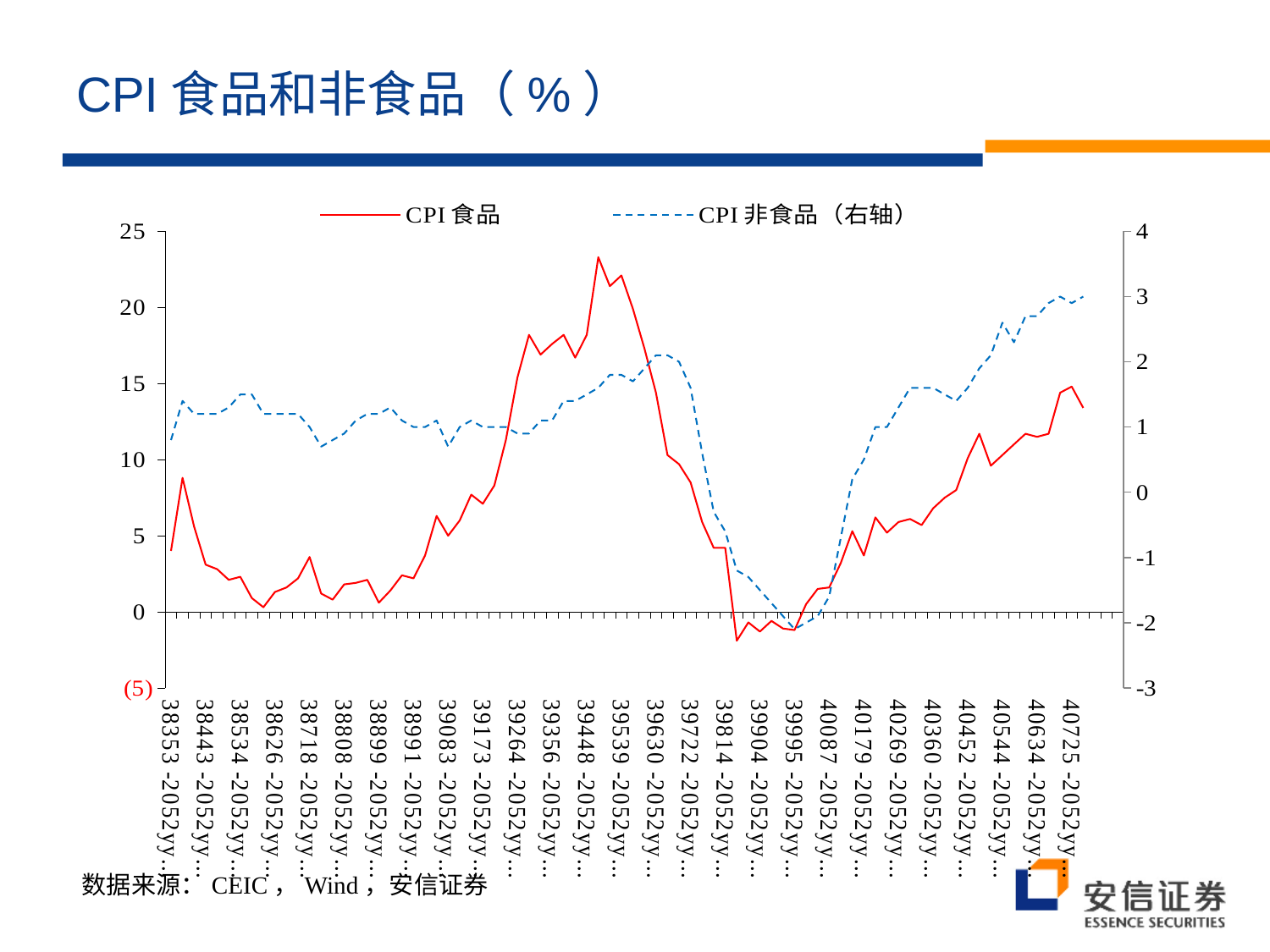

# CPI食品和非食品（%）

### Chart

| Category | CPI食品 |  |
|---|---|---|
| 38353 | 4.0 | 0.7999999999999972 |
| 38384 | 8.799999999999997 | 1.4000000000000057 |
| 38412 | 5.599999999999994 | 1.2000000000000028 |
| 38443 | 3.0999999999999943 | 1.2000000000000028 |
| 38473 | 2.799999999999997 | 1.2000000000000028 |
| 38504 | 2.0999999999999943 | 1.2999999999999972 |
| 38534 | 2.299999999999997 | 1.5 |
| 38565 | 0.9000000000000057 | 1.5 |
| 38596 | 0.29999999999999716 | 1.2000000000000028 |
| 38626 | 1.2999999999999972 | 1.2000000000000028 |
| 38657 | 1.5999999999999943 | 1.2000000000000028 |
| 38687 | 2.200000000000003 | 1.2000000000000028 |
| 38718 | 3.5999999999999943 | 1.0 |
| 38749 | 1.2000000000000028 | 0.7000000000000028 |
| 38777 | 0.7999999999999972 | 0.7999999999999972 |
| 38808 | 1.7999999999999972 | 0.9000000000000057 |
| 38838 | 1.9000000000000057 | 1.0999999999999943 |
| 38869 | 2.0999999999999943 | 1.2000000000000028 |
| 38899 | 0.5999999999999943 | 1.2000000000000028 |
| 38930 | 1.4000000000000057 | 1.2999999999999972 |
| 38961 | 2.4000000000000057 | 1.0999999999999943 |
| 38991 | 2.200000000000003 | 1.0 |
| 39022 | 3.700000000000003 | 1.0 |
| 39052 | 6.299999999999997 | 1.0999999999999943 |
| 39083 | 5.0 | 0.7000000000000028 |
| 39114 | 6.0 | 1.0 |
| 39142 | 7.700000000000003 | 1.0999999999999943 |
| 39173 | 7.099999999999994 | 1.0 |
| 39203 | 8.299999999999997 | 1.0 |
| 39234 | 11.299999999999997 | 1.0 |
| 39264 | 15.400000000000006 | 0.9000000000000057 |
| 39295 | 18.200000000000003 | 0.9000000000000057 |
| 39326 | 16.900000000000006 | 1.0999999999999943 |
| 39356 | 17.599999999999994 | 1.0999999999999943 |
| 39387 | 18.200000000000003 | 1.4000000000000057 |
| 39417 | 16.700000000000003 | 1.4000000000000057 |
| 39448 | 18.200000000000003 | 1.5 |
| 39479 | 23.299999999999997 | 1.5999999999999943 |
| 39508 | 21.400000000000006 | 1.7999999999999972 |
| 39539 | 22.099999999999994 | 1.7999999999999972 |
| 39569 | 19.900000000000006 | 1.7000000000000028 |
| 39600 | 17.299999999999997 | 1.9000000000000057 |
| 39630 | 14.400000000000006 | 2.0999999999999943 |
| 39661 | 10.299999999999997 | 2.0999999999999943 |
| 39692 | 9.700000000000003 | 2.0 |
| 39722 | 8.5 | 1.5999999999999943 |
| 39753 | 5.900000000000006 | 0.5999999999999943 |
| 39783 | 4.200000000000003 | -0.29999999999999716 |
| 39814 | 4.200000000000003 | -0.5999999999999943 |
| 39845 | -1.9000000000000057 | -1.2000000000000028 |
| 39873 | -0.7000000000000028 | -1.2999999999999972 |
| 39904 | -1.2999999999999972 | -1.5 |
| 39934 | -0.5999999999999943 | -1.7000000000000028 |
| 39965 | -1.0999999999999943 | -1.9000000000000057 |
| 39995 | -1.2000000000000028 | -2.0999999999999943 |
| 40026 | 0.5 | -2.0 |
| 40057 | 1.5 | -1.9000000000000057 |
| 40087 | 1.5999999999999943 | -1.5999999999999943 |
| 40118 | 3.200000000000003 | -0.7000000000000028 |
| 40148 | 5.299999999999997 | 0.20000000000000284 |
| 40179 | 3.700000000000003 | 0.5 |
| 40210 | 6.200000000000003 | 1.0 |
| 40238 | 5.200000000000003 | 1.0 |
| 40269 | 5.900000000000006 | 1.2999999999999972 |
| 40299 | 6.099999999999994 | 1.5999999999999943 |
| 40330 | 5.700000000000003 | 1.5999999999999943 |
| 40360 | 6.799999999999997 | 1.5999999999999943 |
| 40391 | 7.5 | 1.5 |
| 40422 | 8.0 | 1.4000000000000057 |
| 40452 | 10.099999999999994 | 1.5999999999999943 |
| 40483 | 11.700000000000003 | 1.9000000000000057 |
| 40513 | 9.599999999999994 | 2.0999999999999943 |
| 40544 | 10.299999999999997 | 2.5999999999999943 |
| 40575 | 11.0 | 2.299999999999997 |
| 40603 | 11.700000000000003 | 2.700000000000003 |
| 40634 | 11.5 | 2.700000000000003 |
| 40664 | 11.700000000000003 | 2.9000000000000057 |
| 40695 | 14.400000000000006 | 3.0 |
| 40725 | 14.799999999999997 | 2.9000000000000057 |
| 40756 | 13.400000000000006 | 3.0 |
|  | None | None |
|  | None | None |
|  | None | None |
数据来源：CEIC，Wind，安信证券